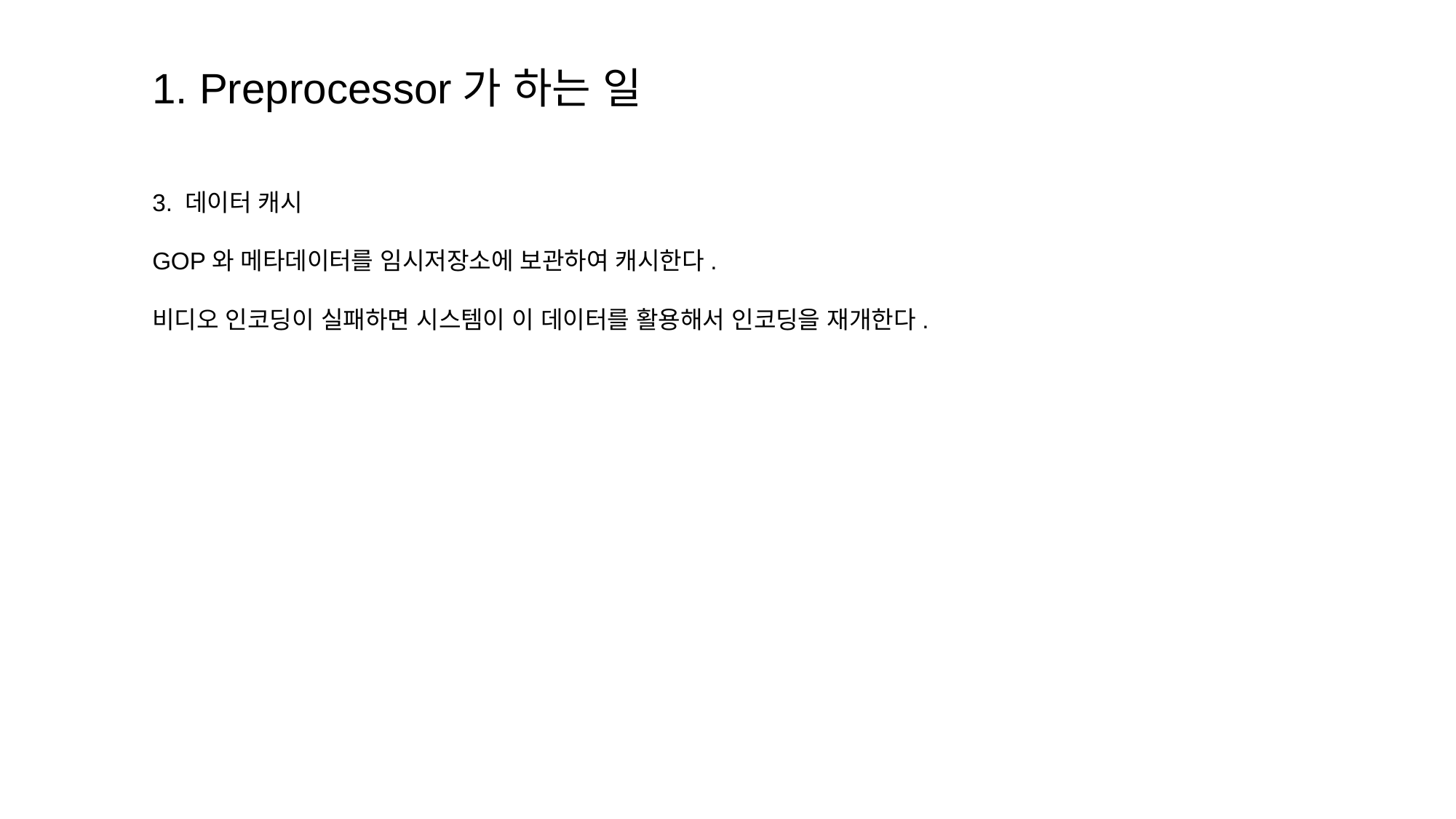

# 1. Preprocessor가 하는 일
3. 데이터 캐시
GOP와 메타데이터를 임시저장소에 보관하여 캐시한다.
비디오 인코딩이 실패하면 시스템이 이 데이터를 활용해서 인코딩을 재개한다.